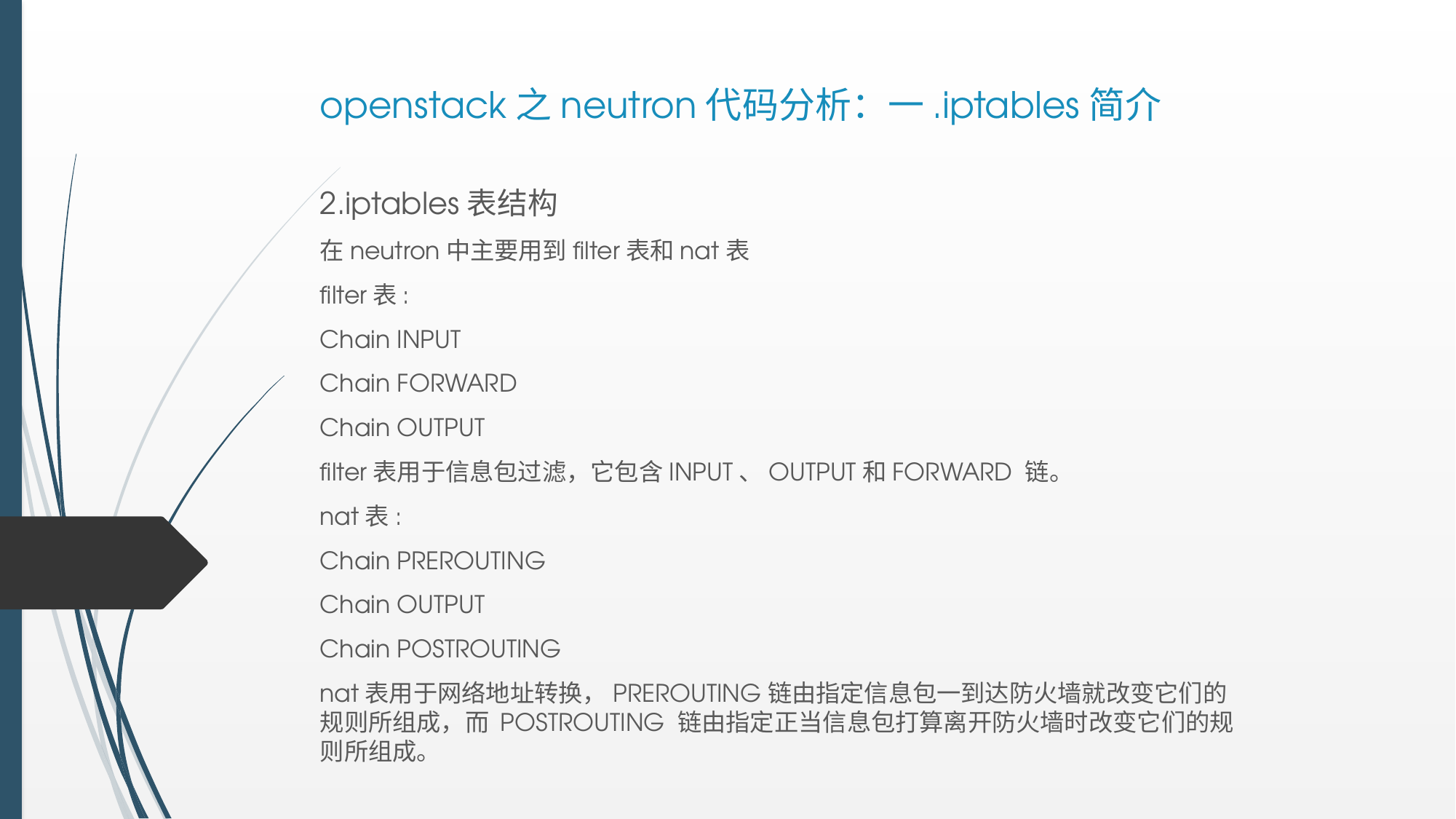

# openstack之neutron代码分析：一.iptables简介
2.iptables表结构
在neutron中主要用到filter表和nat表
filter表:
Chain INPUT
Chain FORWARD
Chain OUTPUT
filter表用于信息包过滤，它包含INPUT、OUTPUT和FORWARD 链。
nat表:
Chain PREROUTING
Chain OUTPUT
Chain POSTROUTING
nat表用于网络地址转换，PREROUTING链由指定信息包一到达防火墙就改变它们的规则所组成，而 POSTROUTING 链由指定正当信息包打算离开防火墙时改变它们的规则所组成。